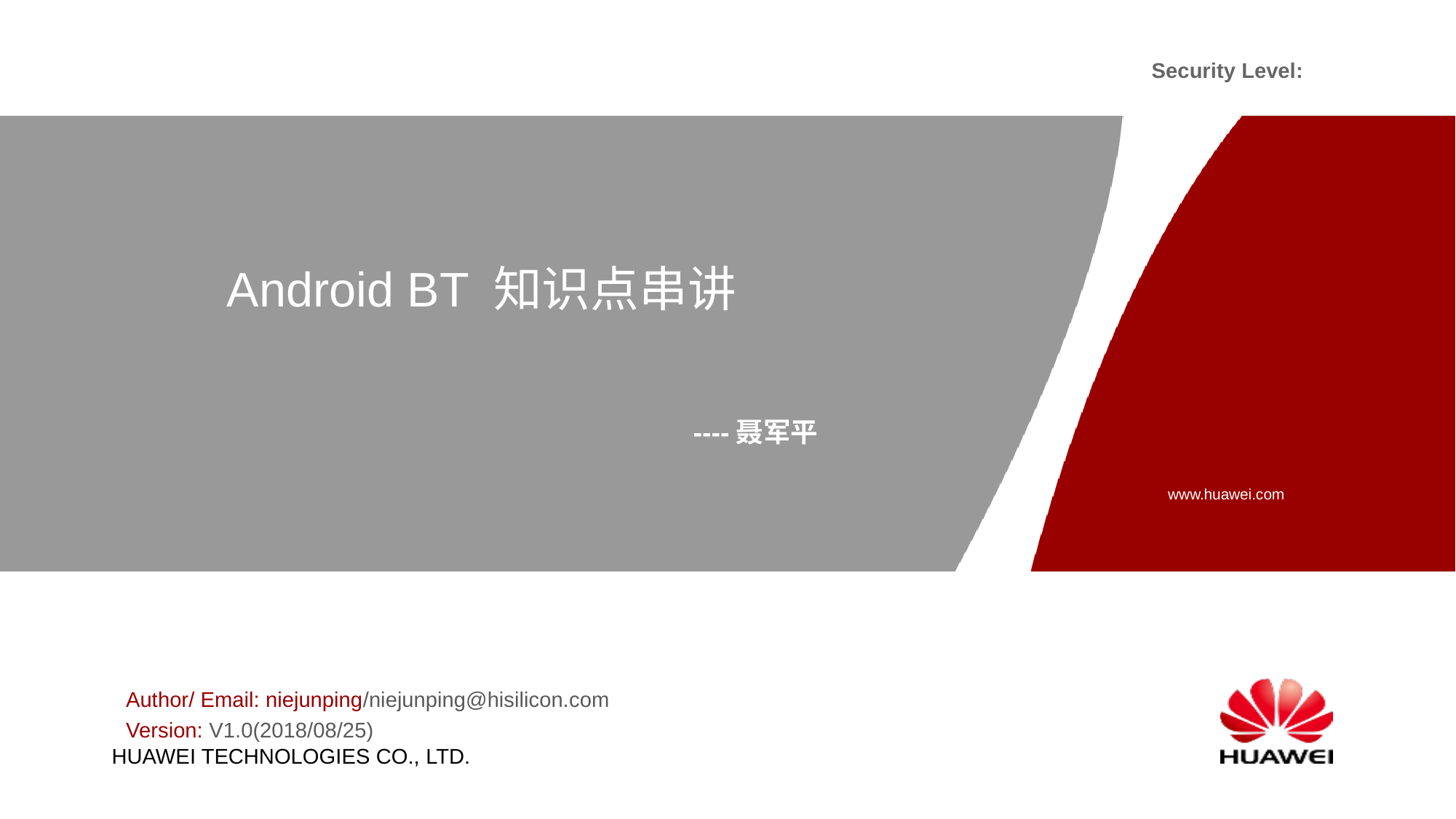

# Android BT 知识点串讲
----聂军平

Author/ Email: niejunping/niejunping@hisilicon.com
Version: V1.0(2018/08/25)